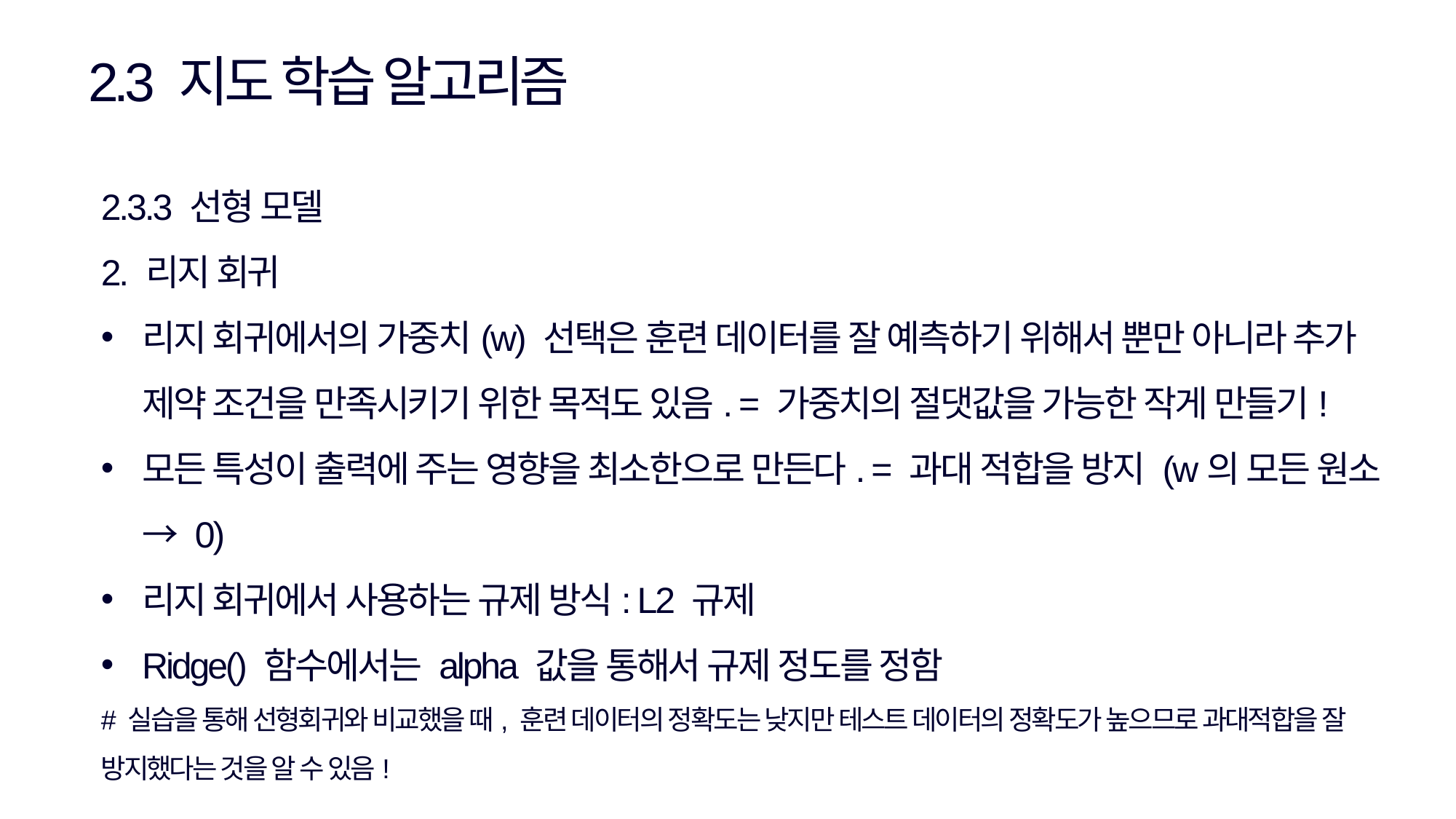

2.3 지도 학습 알고리즘
2.3.3 선형 모델
2. 리지 회귀
리지 회귀에서의 가중치(w) 선택은 훈련 데이터를 잘 예측하기 위해서 뿐만 아니라 추가 제약 조건을 만족시키기 위한 목적도 있음. = 가중치의 절댓값을 가능한 작게 만들기!
모든 특성이 출력에 주는 영향을 최소한으로 만든다. = 과대 적합을 방지 (w의 모든 원소 → 0)
리지 회귀에서 사용하는 규제 방식: L2 규제
Ridge() 함수에서는 alpha 값을 통해서 규제 정도를 정함
# 실습을 통해 선형회귀와 비교했을 때, 훈련 데이터의 정확도는 낮지만 테스트 데이터의 정확도가 높으므로 과대적합을 잘 방지했다는 것을 알 수 있음!